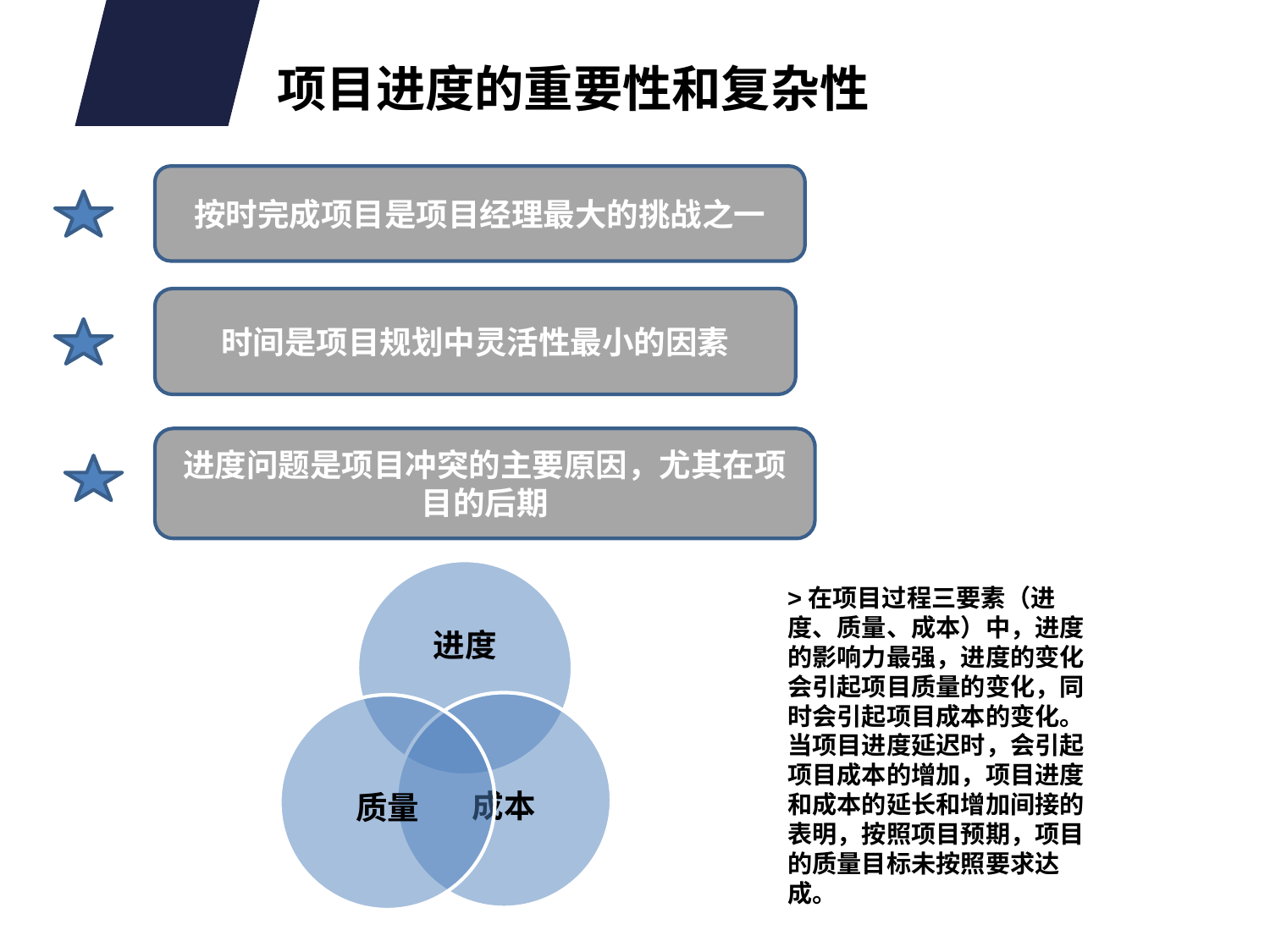

# 项目进度的重要性和复杂性
按时完成项目是项目经理最大的挑战之一

时间是项目规划中灵活性最小的因素

进度问题是项目冲突的主要原因，尤其在项目的后期

进度
成本
质量
>在项目过程三要素（进度、质量、成本）中，进度的影响力最强，进度的变化会引起项目质量的变化，同时会引起项目成本的变化。当项目进度延迟时，会引起项目成本的增加，项目进度和成本的延长和增加间接的表明，按照项目预期，项目的质量目标未按照要求达成。